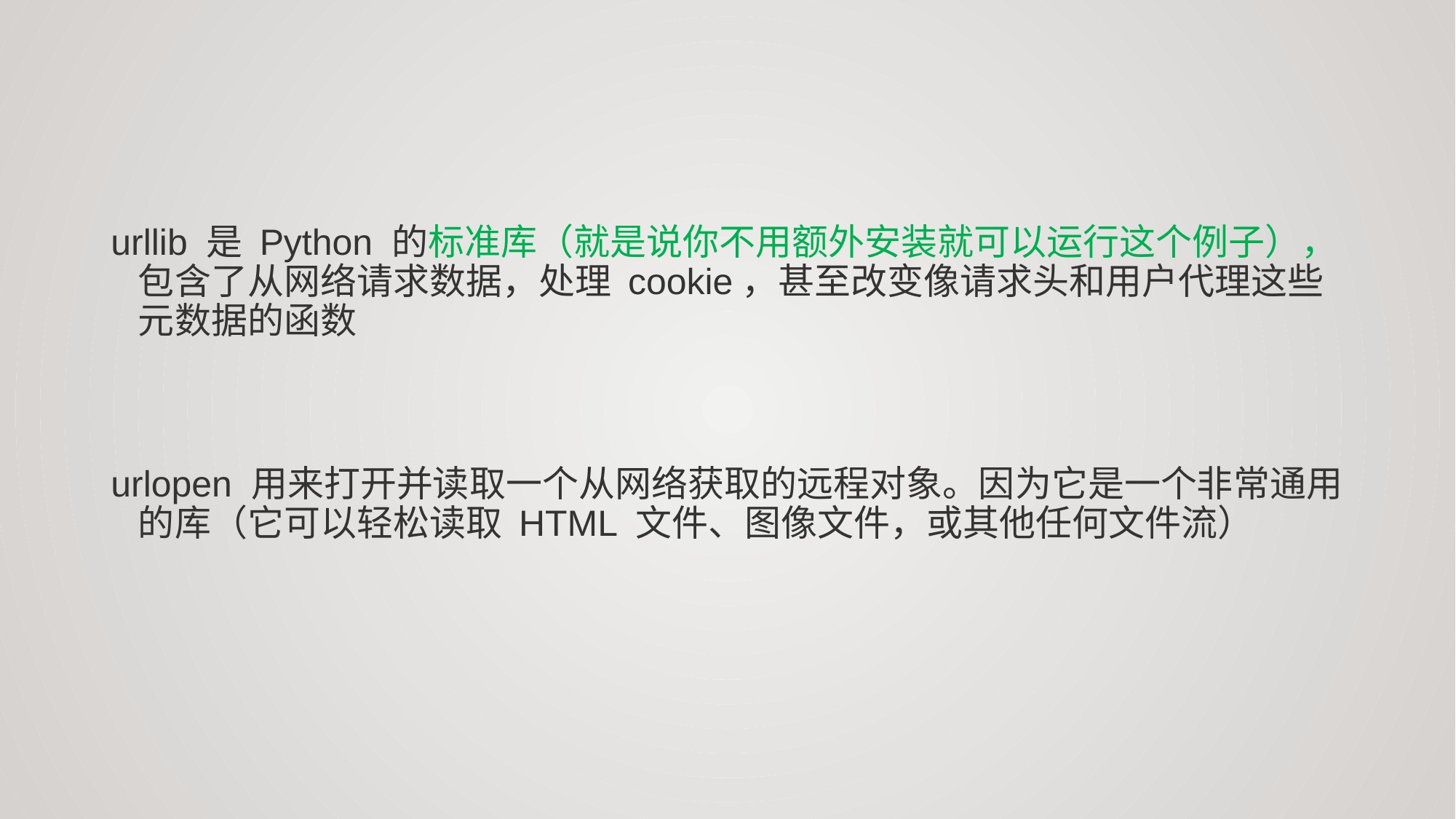

#
urllib 是 Python 的标准库（就是说你不用额外安装就可以运行这个例子），包含了从网络请求数据，处理 cookie，甚至改变像请求头和用户代理这些元数据的函数

urlopen 用来打开并读取一个从网络获取的远程对象。因为它是一个非常通用的库（它可以轻松读取 HTML 文件、图像文件，或其他任何文件流）